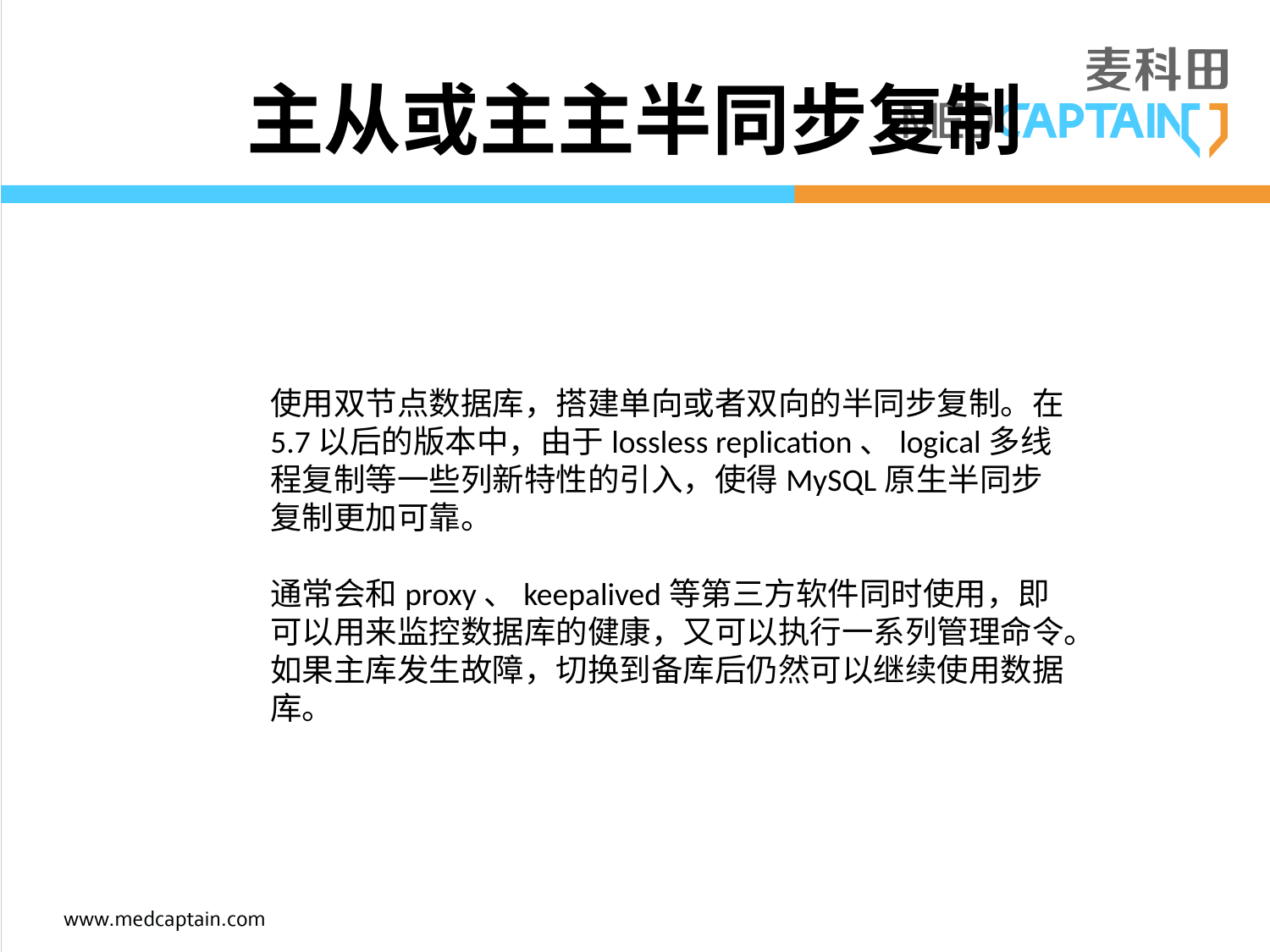

# 主从或主主半同步复制
使用双节点数据库，搭建单向或者双向的半同步复制。在5.7以后的版本中，由于lossless replication、logical多线程复制等一些列新特性的引入，使得MySQL原生半同步复制更加可靠。

通常会和proxy、keepalived等第三方软件同时使用，即可以用来监控数据库的健康，又可以执行一系列管理命令。如果主库发生故障，切换到备库后仍然可以继续使用数据库。